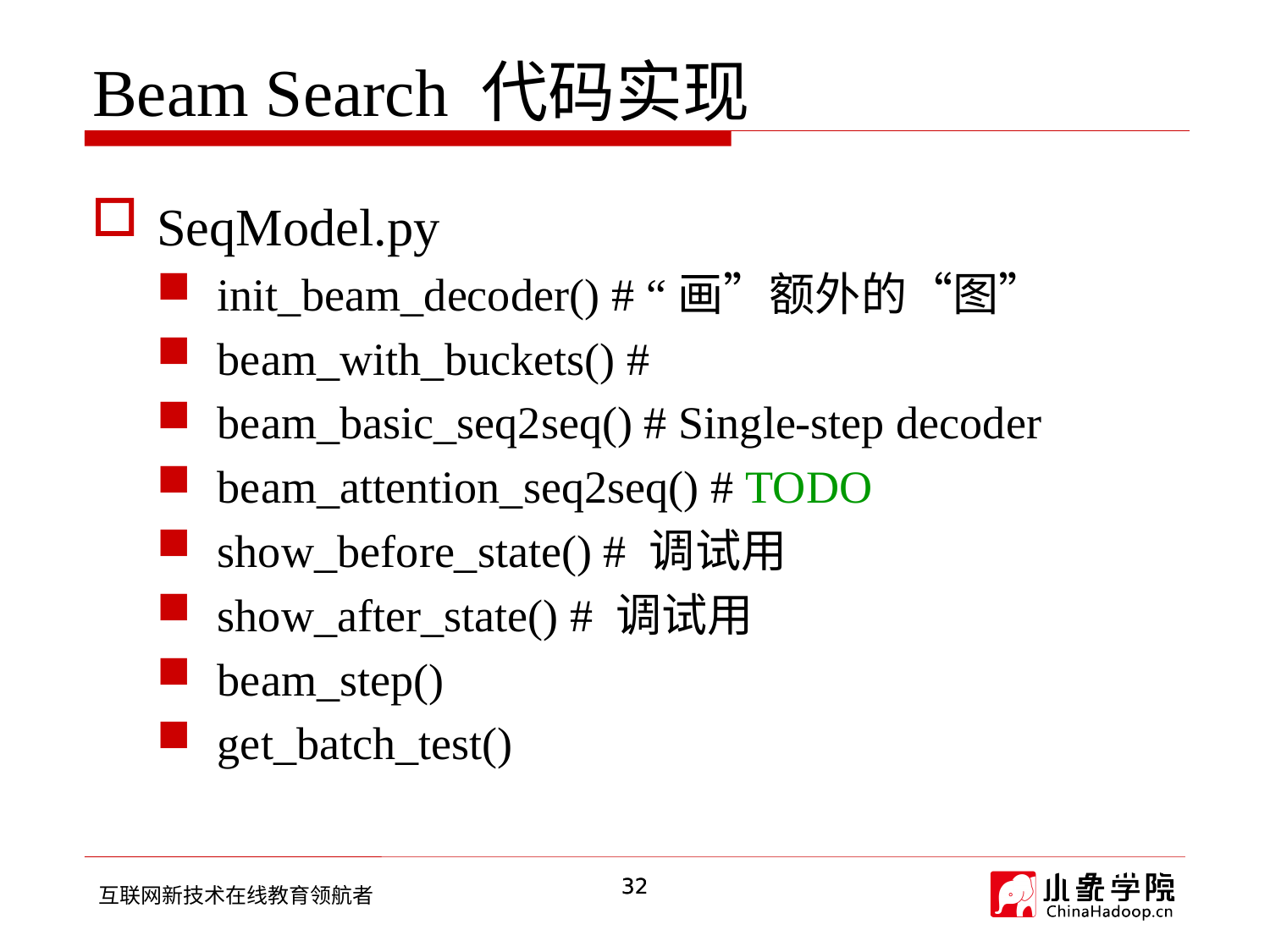

# Beam Search 代码实现
SeqModel.py
init_beam_decoder() # “画”额外的“图”
beam_with_buckets() #
beam_basic_seq2seq() # Single-step decoder
beam_attention_seq2seq() # TODO
show_before_state() # 调试用
show_after_state() # 调试用
beam_step()
get_batch_test()
32
32